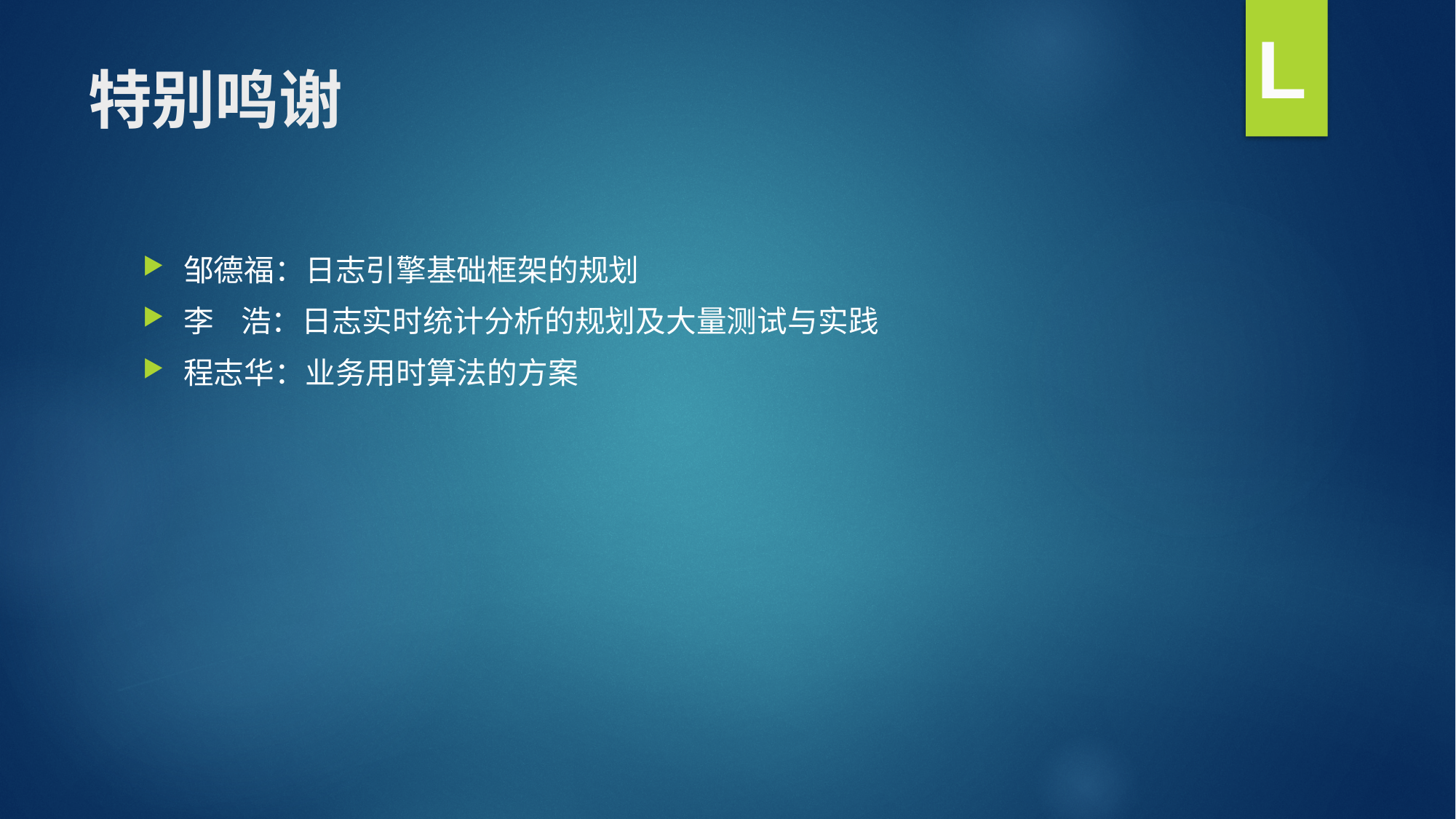

L
# 特别鸣谢
邹德福：日志引擎基础框架的规划
李    浩：日志实时统计分析的规划及大量测试与实践
程志华：业务用时算法的方案